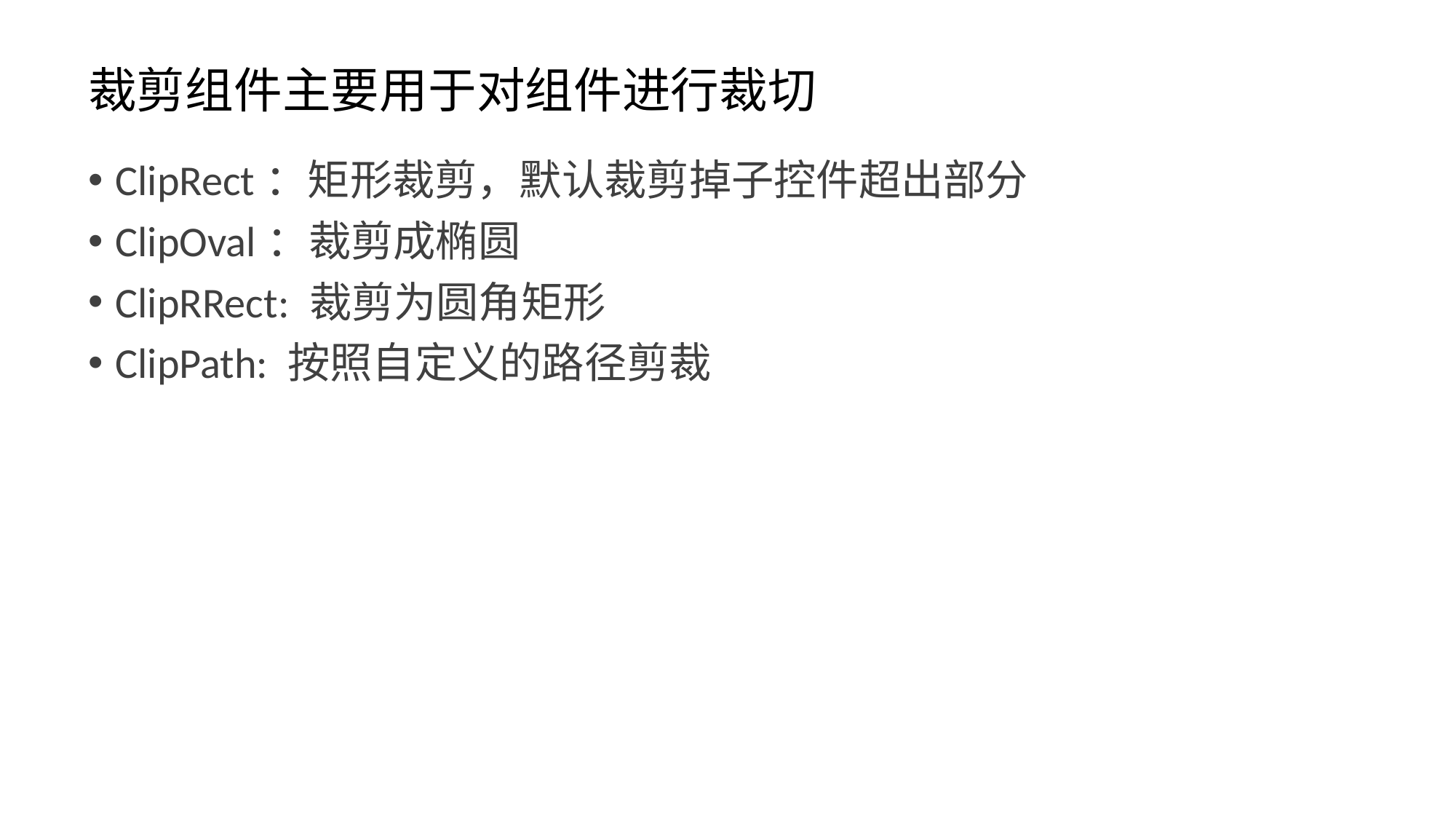

# 裁剪组件主要用于对组件进行裁切
ClipRect：矩形裁剪，默认裁剪掉子控件超出部分
ClipOval：裁剪成椭圆
ClipRRect: 裁剪为圆角矩形
ClipPath: 按照自定义的路径剪裁